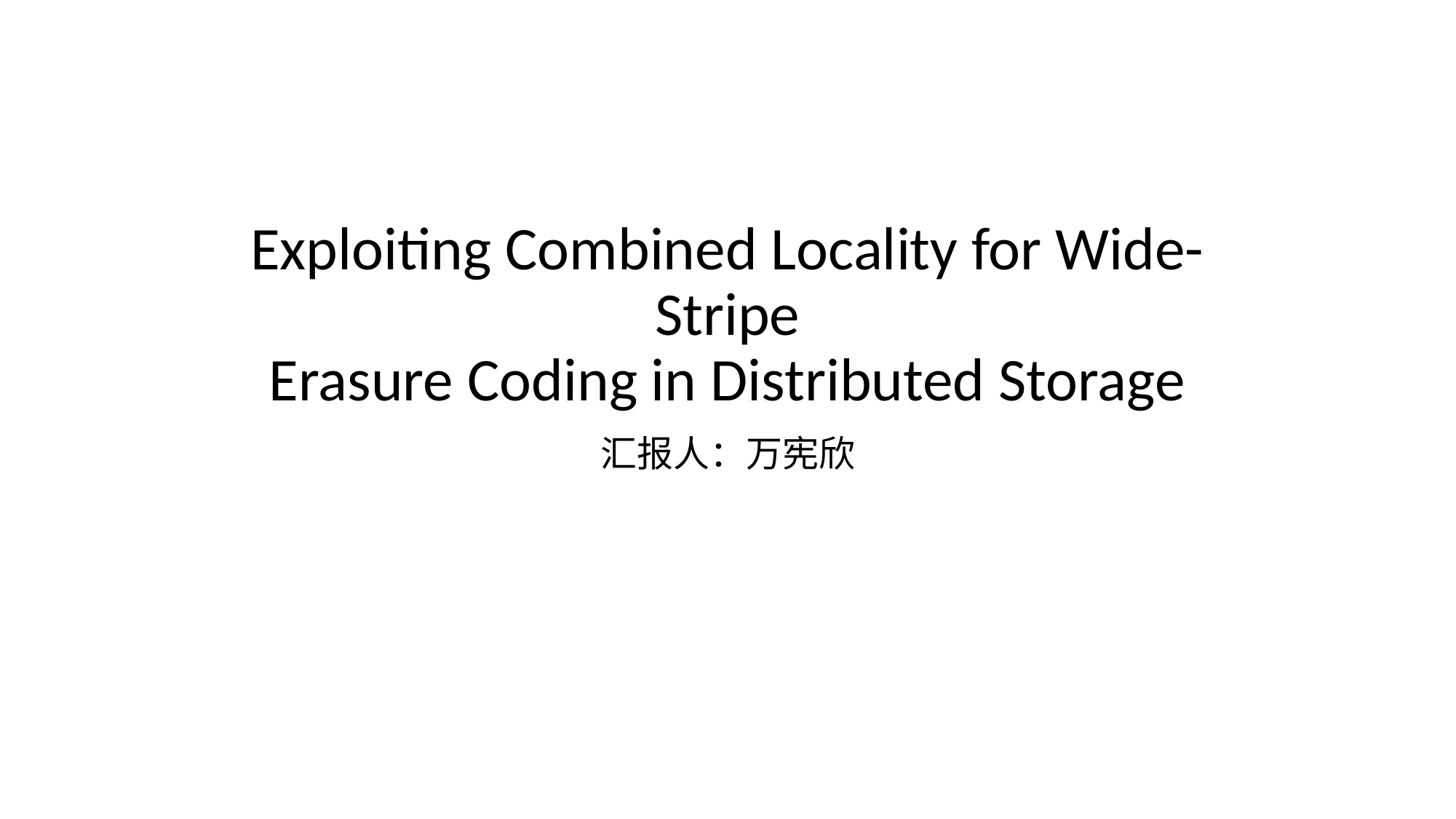

# Exploiting Combined Locality for Wide-Stripe Erasure Coding in Distributed Storage
汇报人：万宪欣